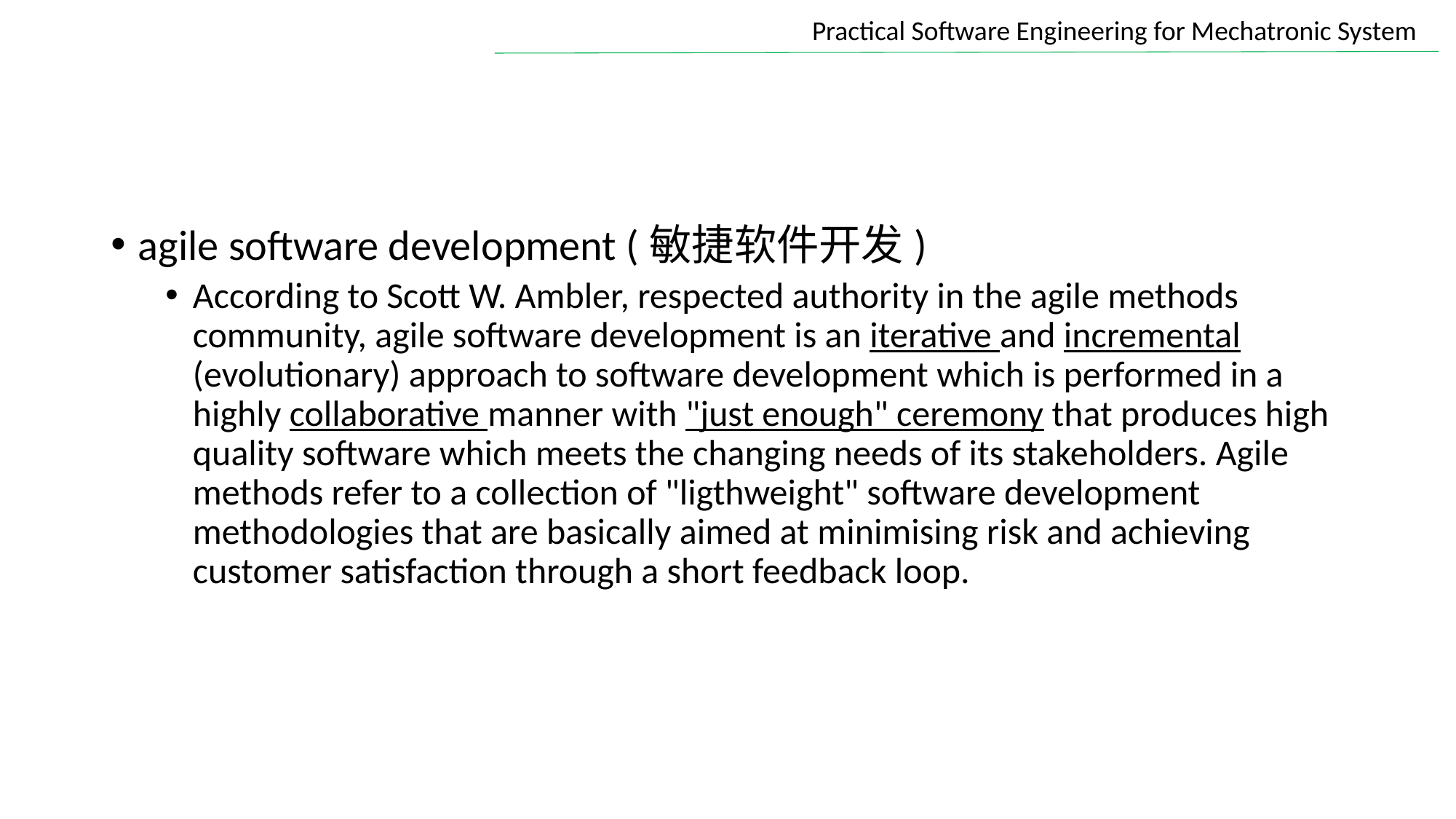

#
agile software development (敏捷软件开发)
According to Scott W. Ambler, respected authority in the agile methods community, agile software development is an iterative and incremental (evolutionary) approach to software development which is performed in a highly collaborative manner with "just enough" ceremony that produces high quality software which meets the changing needs of its stakeholders. Agile methods refer to a collection of "ligthweight" software development methodologies that are basically aimed at minimising risk and achieving customer satisfaction through a short feedback loop.

8